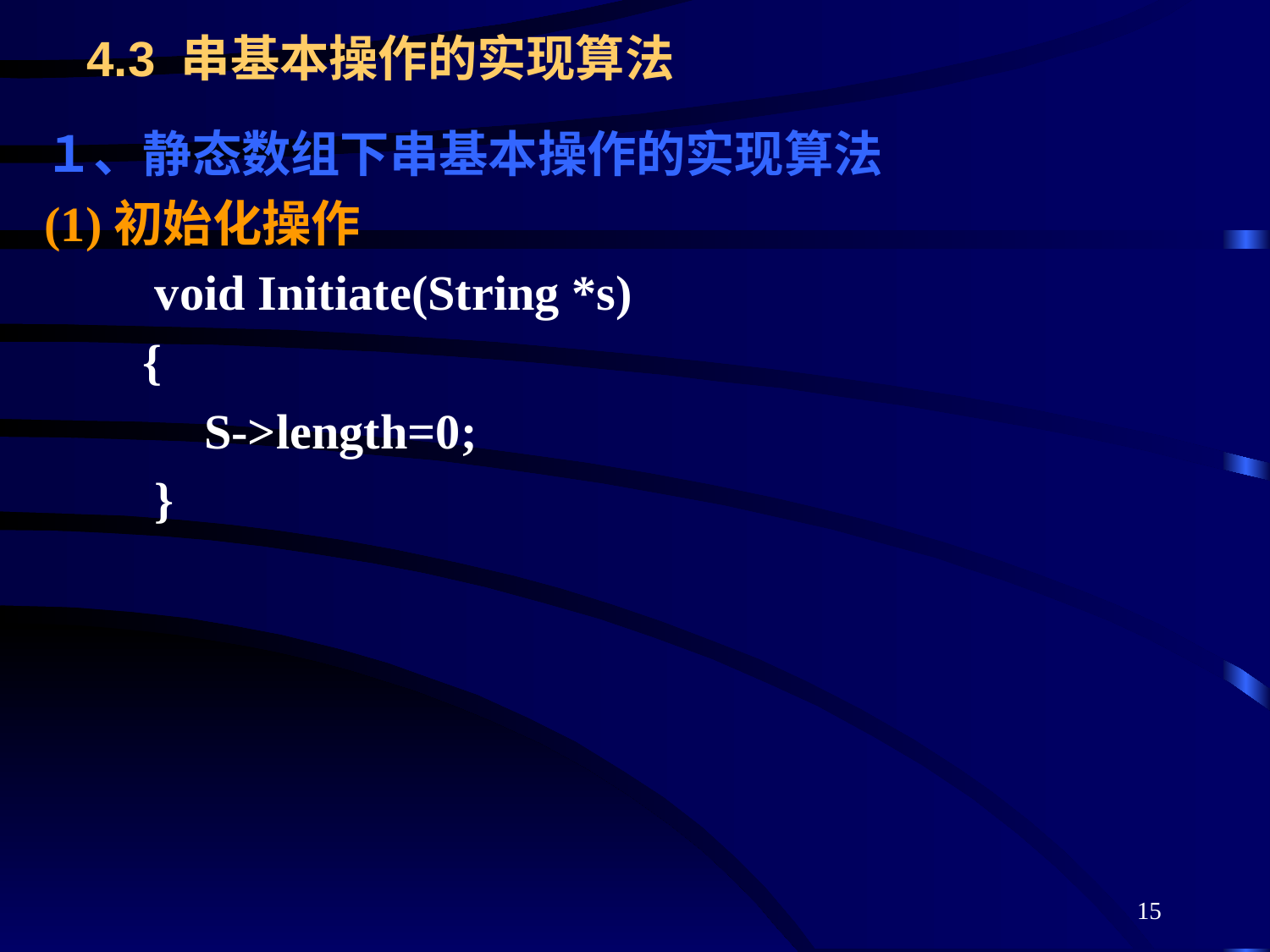

# 4.3 串基本操作的实现算法
１、静态数组下串基本操作的实现算法
(1)初始化操作
　　void Initiate(String *s)
        {
             S->length=0;
         }
15